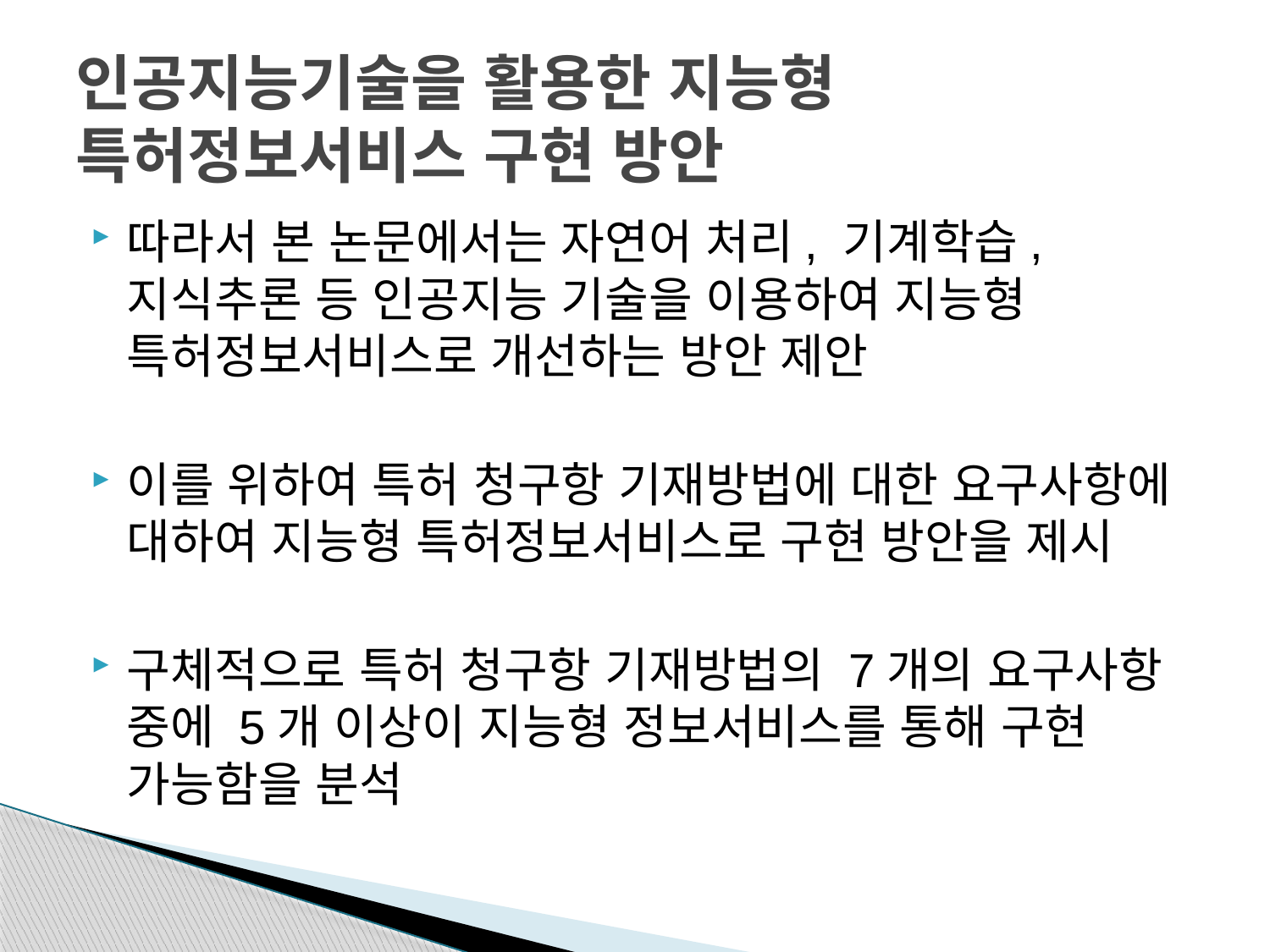

# 인공지능기술을 활용한 지능형 특허정보서비스 구현 방안
따라서 본 논문에서는 자연어 처리, 기계학습, 지식추론 등 인공지능 기술을 이용하여 지능형 특허정보서비스로 개선하는 방안 제안

이를 위하여 특허 청구항 기재방법에 대한 요구사항에 대하여 지능형 특허정보서비스로 구현 방안을 제시

구체적으로 특허 청구항 기재방법의 7개의 요구사항 중에 5개 이상이 지능형 정보서비스를 통해 구현 가능함을 분석